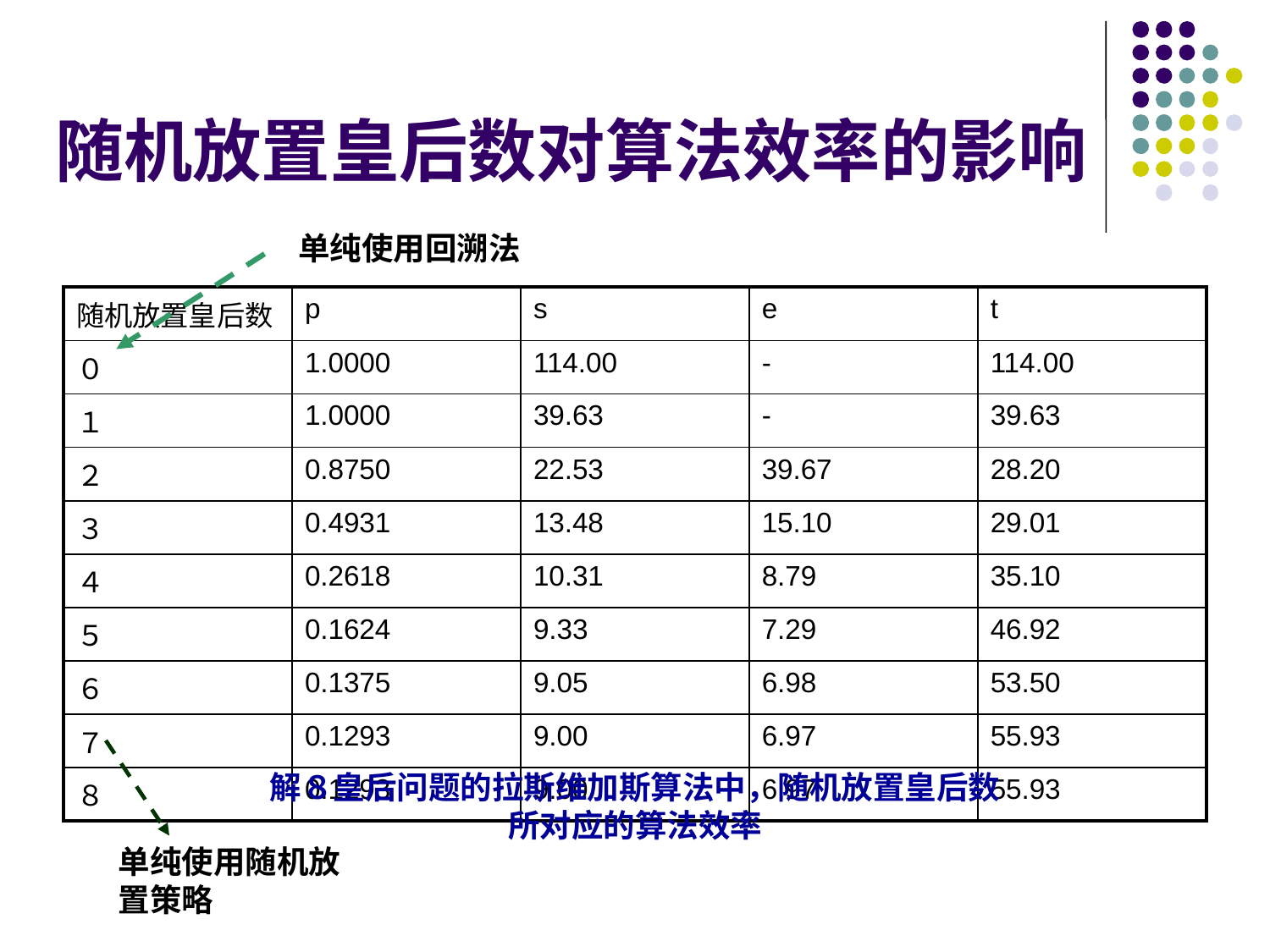

# 随机放置皇后数对算法效率的影响
单纯使用回溯法

| 随机放置皇后数 | p | s | e | t |
| --- | --- | --- | --- | --- |
| ０ | 1.0000 | 114.00 | - | 114.00 |
| １ | 1.0000 | 39.63 | - | 39.63 |
| ２ | 0.8750 | 22.53 | 39.67 | 28.20 |
| ３ | 0.4931 | 13.48 | 15.10 | 29.01 |
| ４ | 0.2618 | 10.31 | 8.79 | 35.10 |
| ５ | 0.1624 | 9.33 | 7.29 | 46.92 |
| ６ | 0.1375 | 9.05 | 6.98 | 53.50 |
| ７ | 0.1293 | 9.00 | 6.97 | 55.93 |
| ８ | 0.1293 | 9.00 | 6.97 | 55.93 |

单纯使用随机放置策略
解８皇后问题的拉斯维加斯算法中，随机放置皇后数所对应的算法效率